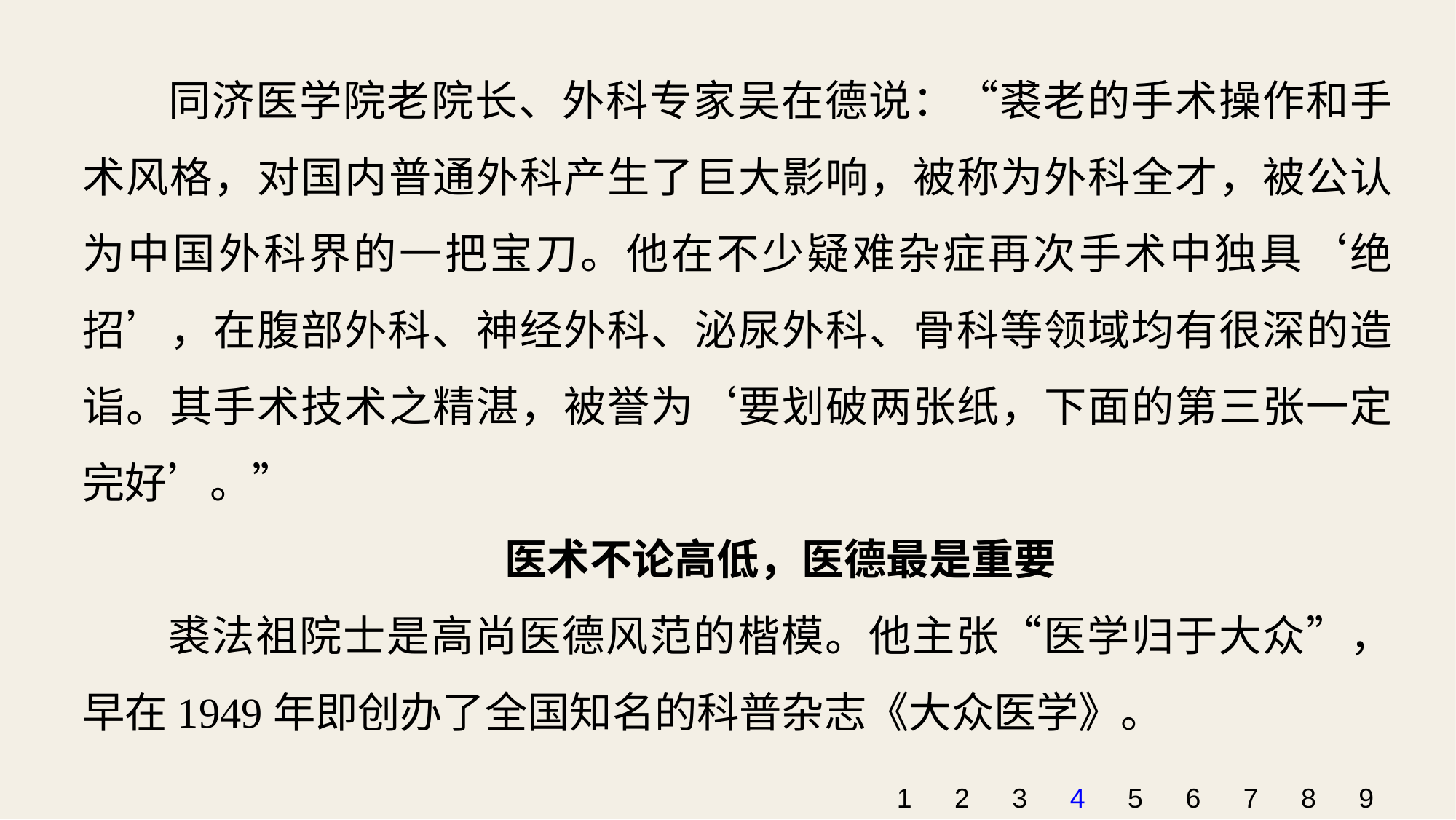

同济医学院老院长、外科专家吴在德说：“裘老的手术操作和手术风格，对国内普通外科产生了巨大影响，被称为外科全才，被公认为中国外科界的一把宝刀。他在不少疑难杂症再次手术中独具‘绝招’，在腹部外科、神经外科、泌尿外科、骨科等领域均有很深的造诣。其手术技术之精湛，被誉为‘要划破两张纸，下面的第三张一定完好’。”
医术不论高低，医德最是重要
裘法祖院士是高尚医德风范的楷模。他主张“医学归于大众”，早在1949年即创办了全国知名的科普杂志《大众医学》。
1
2
3
4
5
6
7
8
9